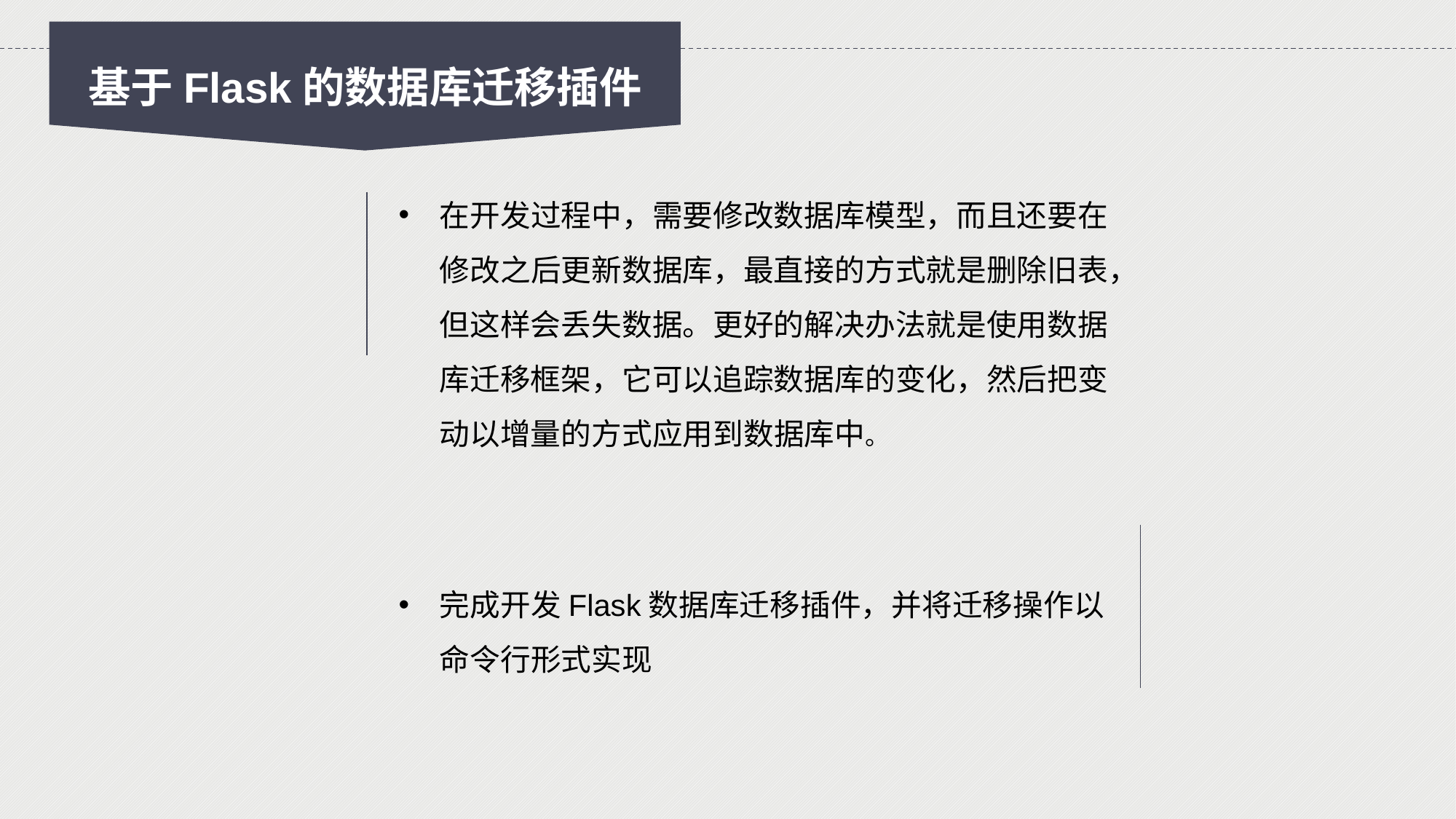

基于Flask的数据库迁移插件
在开发过程中，需要修改数据库模型，而且还要在修改之后更新数据库，最直接的方式就是删除旧表，但这样会丢失数据。更好的解决办法就是使用数据库迁移框架，它可以追踪数据库的变化，然后把变动以增量的方式应用到数据库中。
完成开发Flask数据库迁移插件，并将迁移操作以命令行形式实现